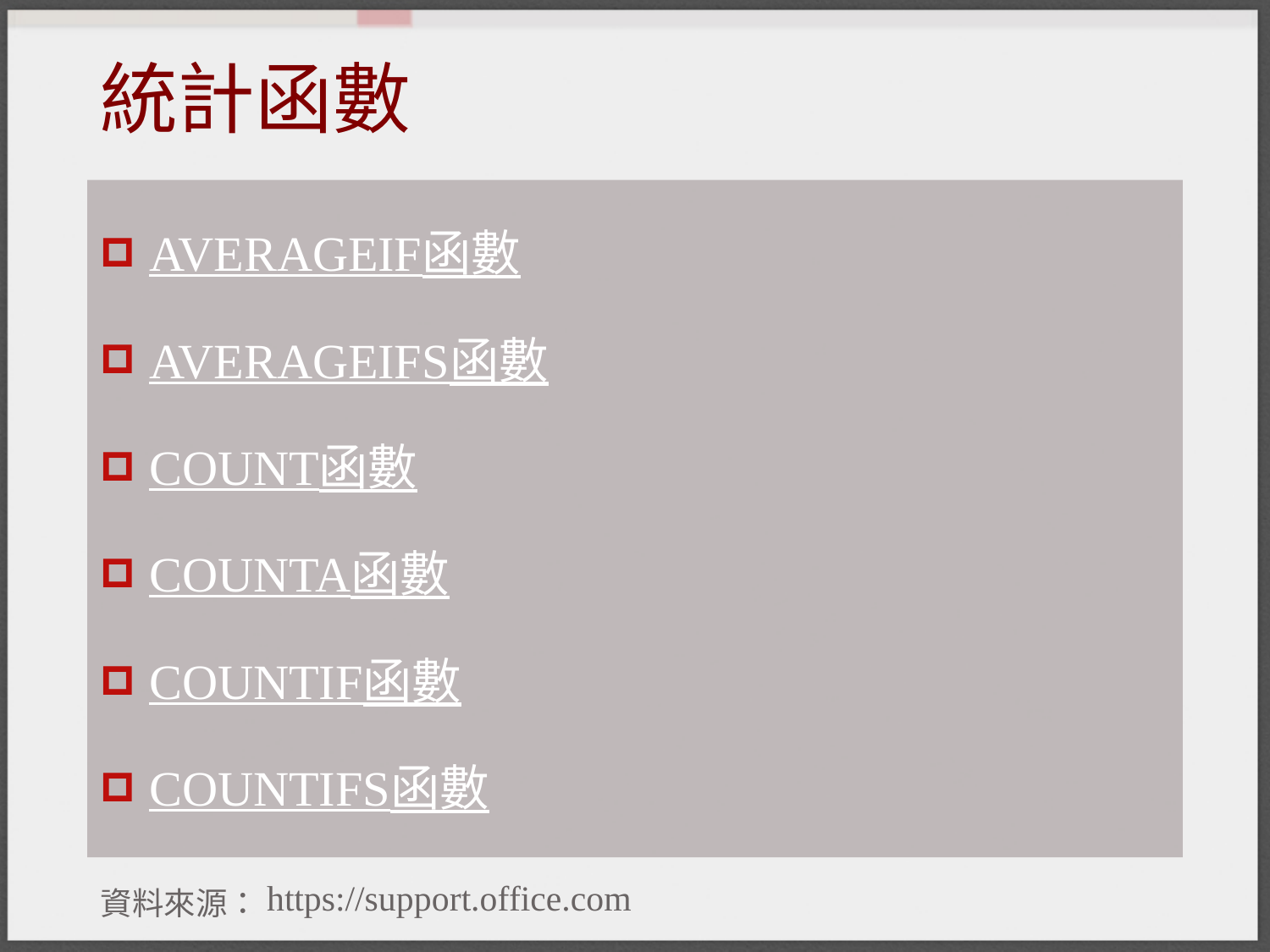

# 統計函數
AVERAGEIF函數
AVERAGEIFS函數
COUNT函數
COUNTA函數
COUNTIF函數
COUNTIFS函數

https://support.office.com